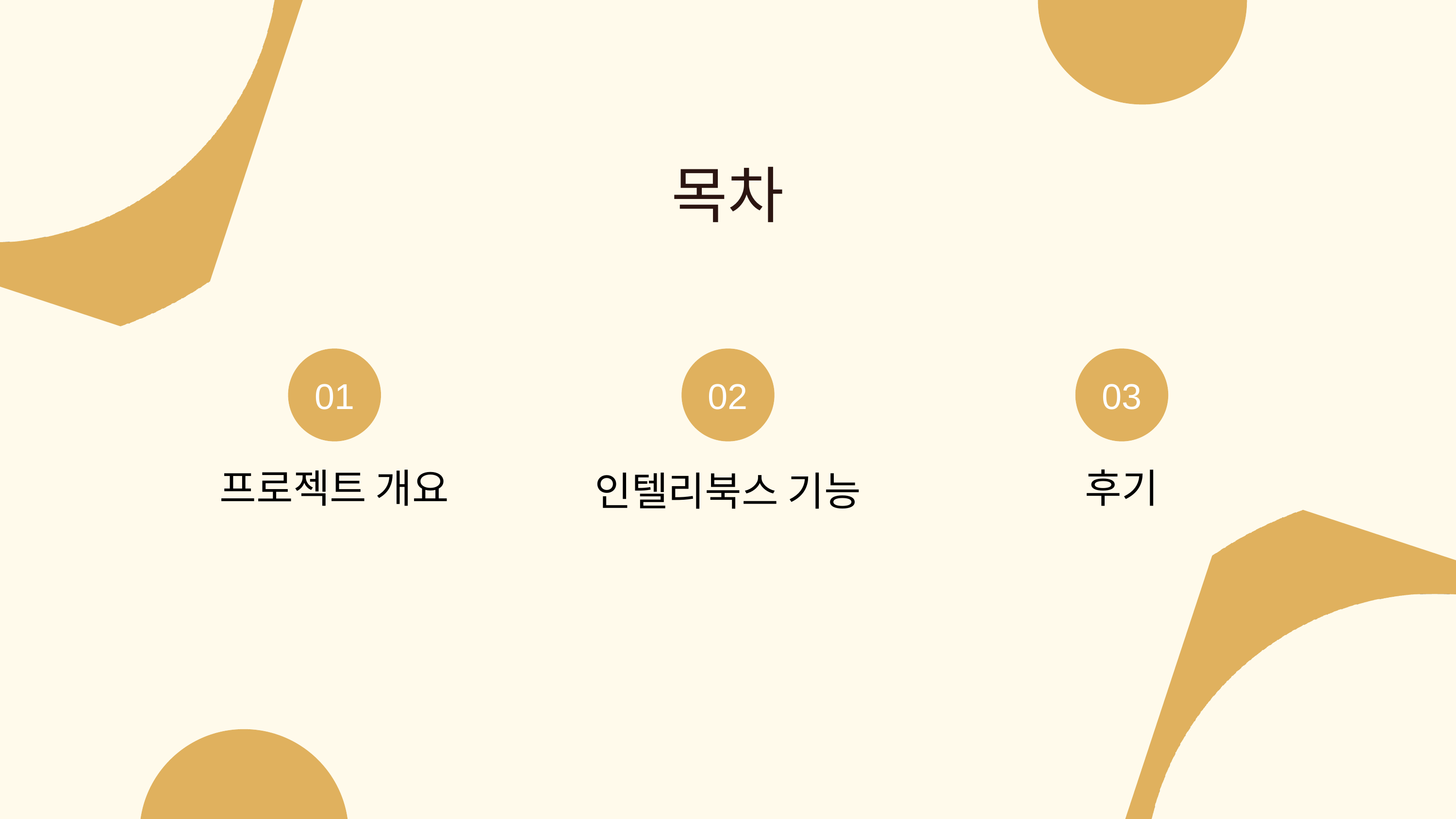

목차

01

02

03
프로젝트 개요
후기
인텔리북스 기능